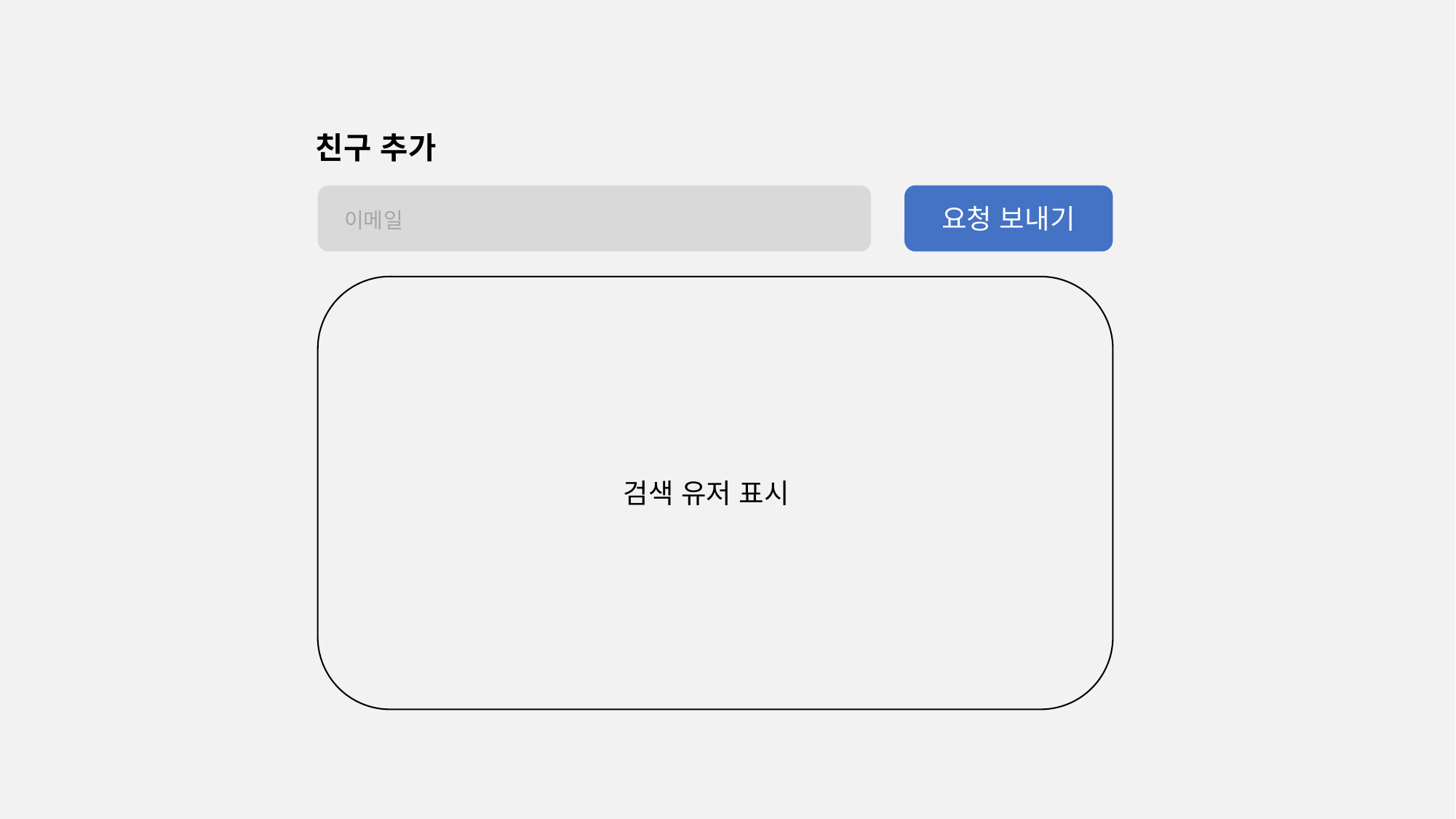

친구 추가

요청 보내기
이메일

검색 유저 표시